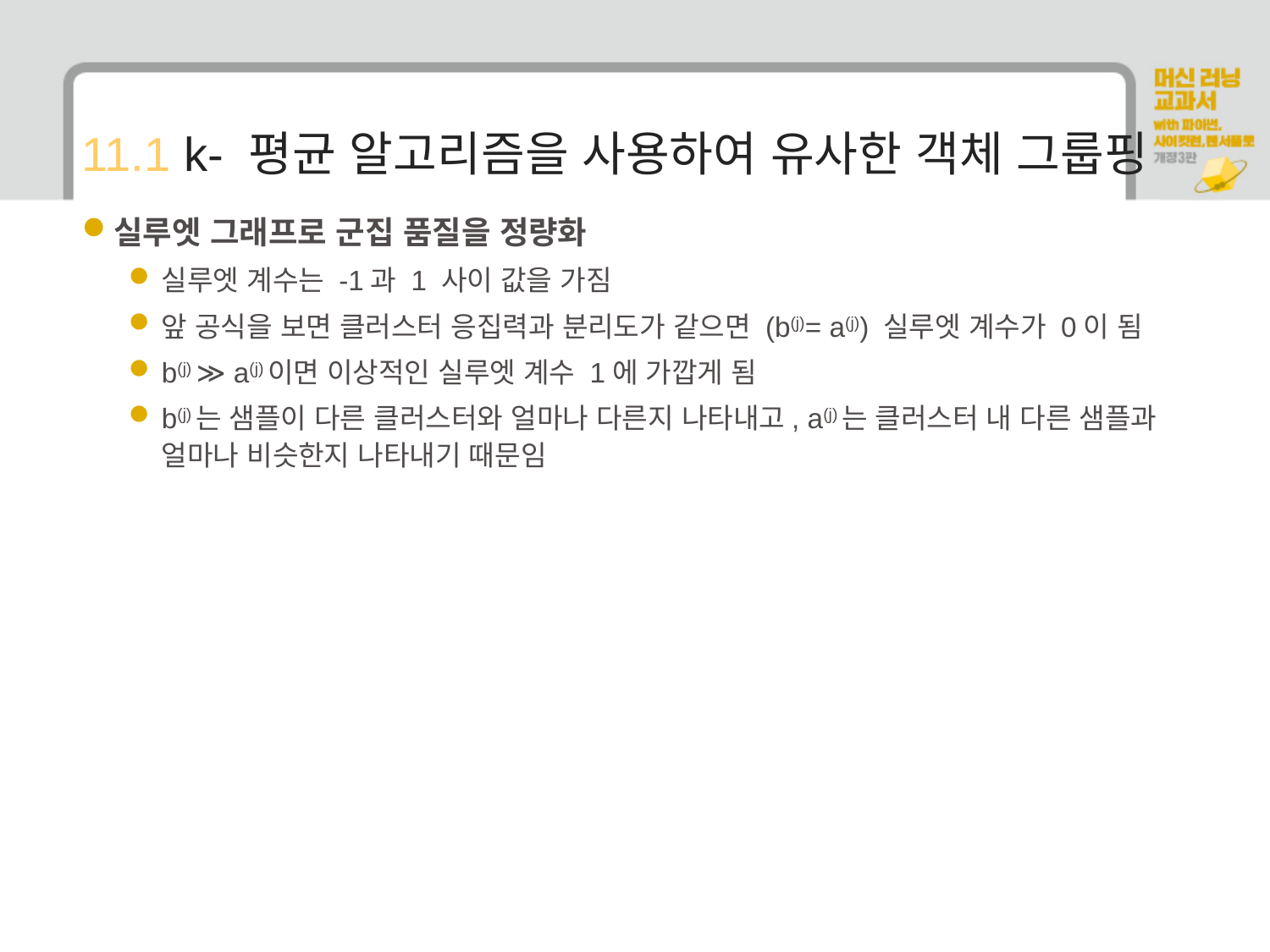

# 11.1 k- 평균 알고리즘을 사용하여 유사한 객체 그룹핑
실루엣 그래프로 군집 품질을 정량화
실루엣 계수는 -1과 1 사이 값을 가짐
앞 공식을 보면 클러스터 응집력과 분리도가 같으면 (b(j)= a(j)) 실루엣 계수가 0이 됨
b(j) ≫ a(j)이면 이상적인 실루엣 계수 1에 가깝게 됨
b(j)는 샘플이 다른 클러스터와 얼마나 다른지 나타내고, a(j)는 클러스터 내 다른 샘플과 얼마나 비슷한지 나타내기 때문임